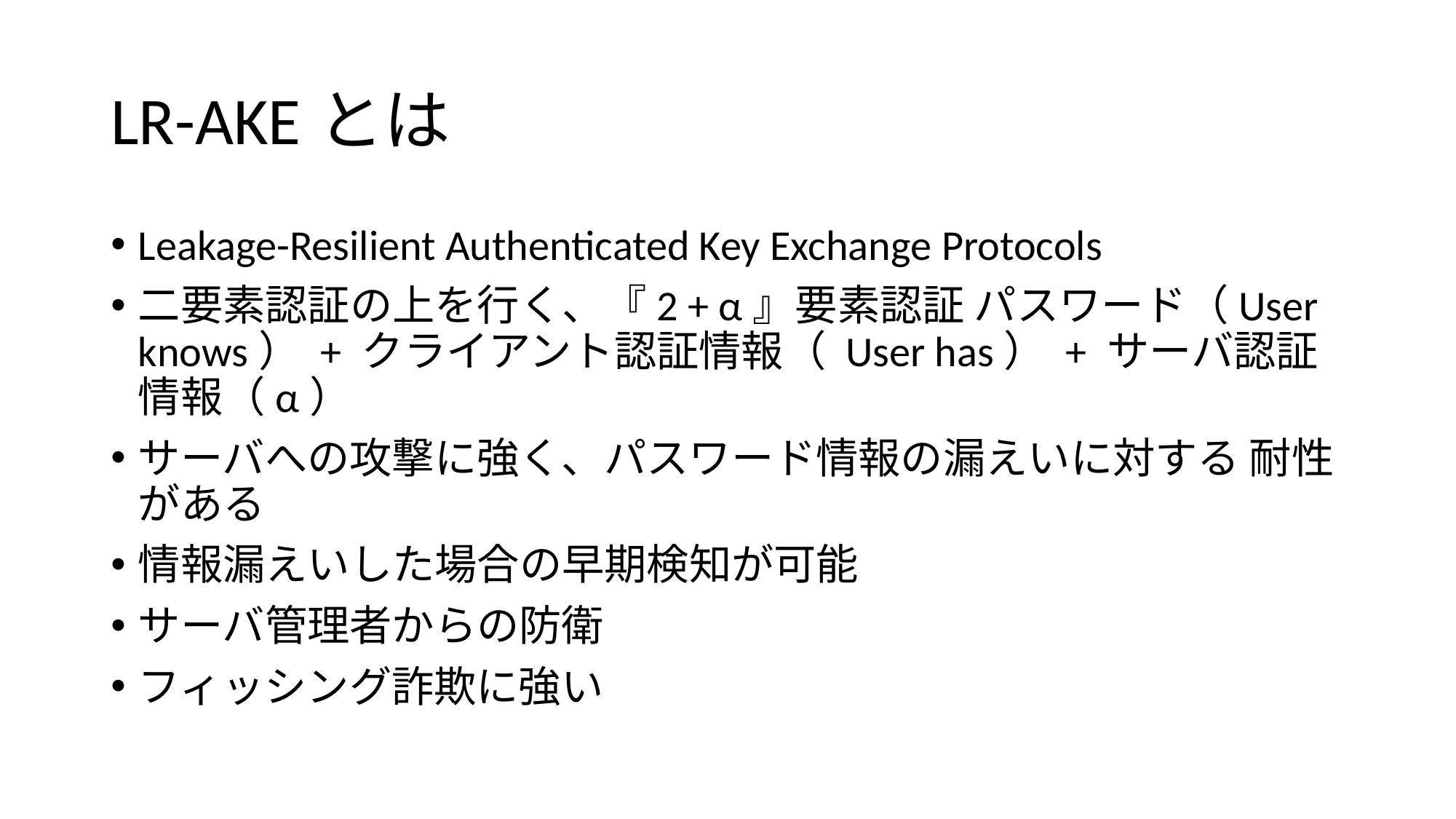

# LR-AKEとは
Leakage-Resilient Authenticated Key Exchange Protocols
二要素認証の上を行く、『2 + α』要素認証 パスワード（User knows） + クライアント認証情報（ User has） + サーバ認証情報（α）
サーバへの攻撃に強く、パスワード情報の漏えいに対する 耐性がある
情報漏えいした場合の早期検知が可能
サーバ管理者からの防衛
フィッシング詐欺に強い